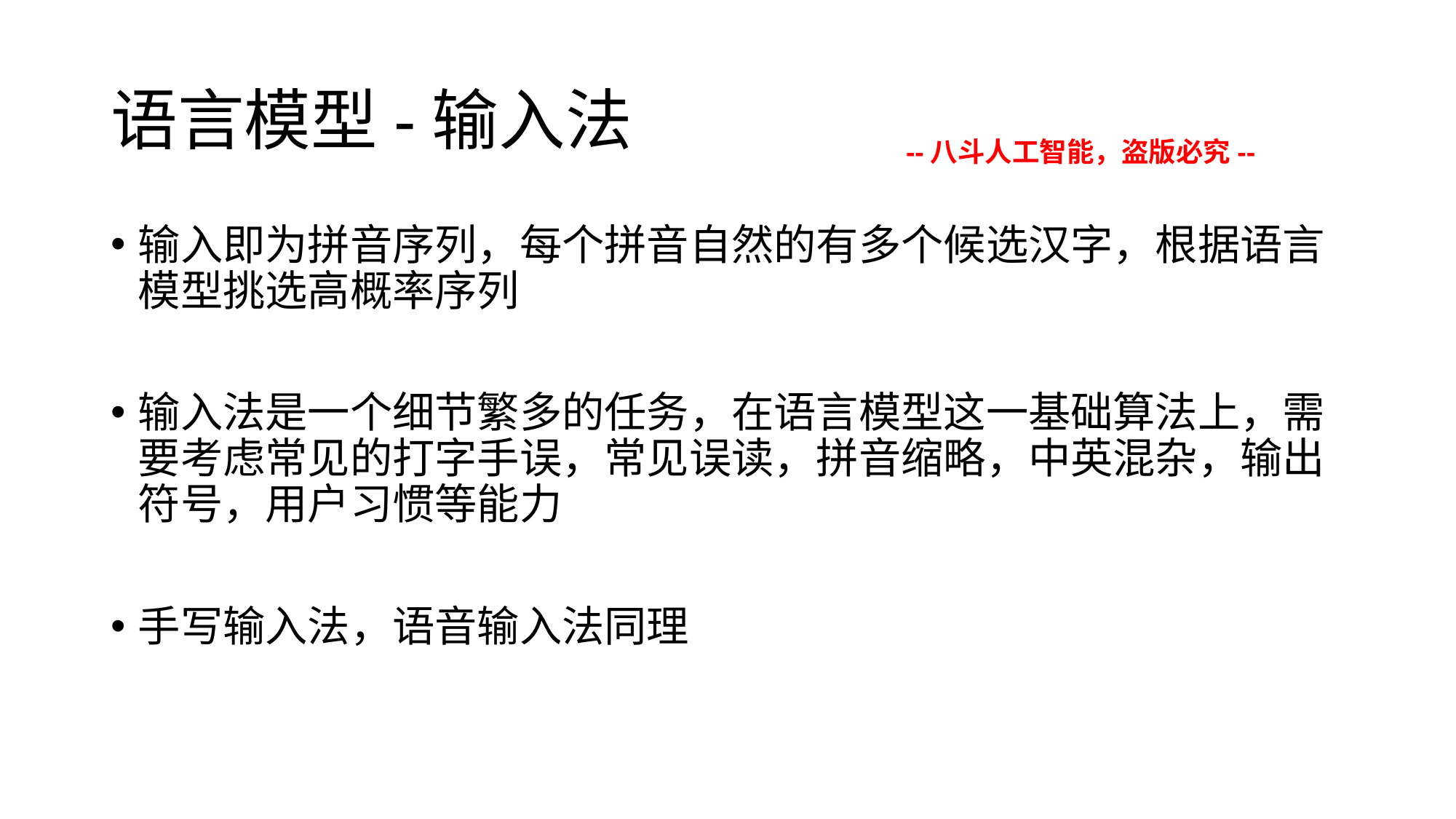

# 语言模型-输入法
--八斗人工智能，盗版必究--
输入即为拼音序列，每个拼音自然的有多个候选汉字，根据语言模型挑选高概率序列

输入法是一个细节繁多的任务，在语言模型这一基础算法上，需要考虑常见的打字手误，常见误读，拼音缩略，中英混杂，输出符号，用户习惯等能力

手写输入法，语音输入法同理